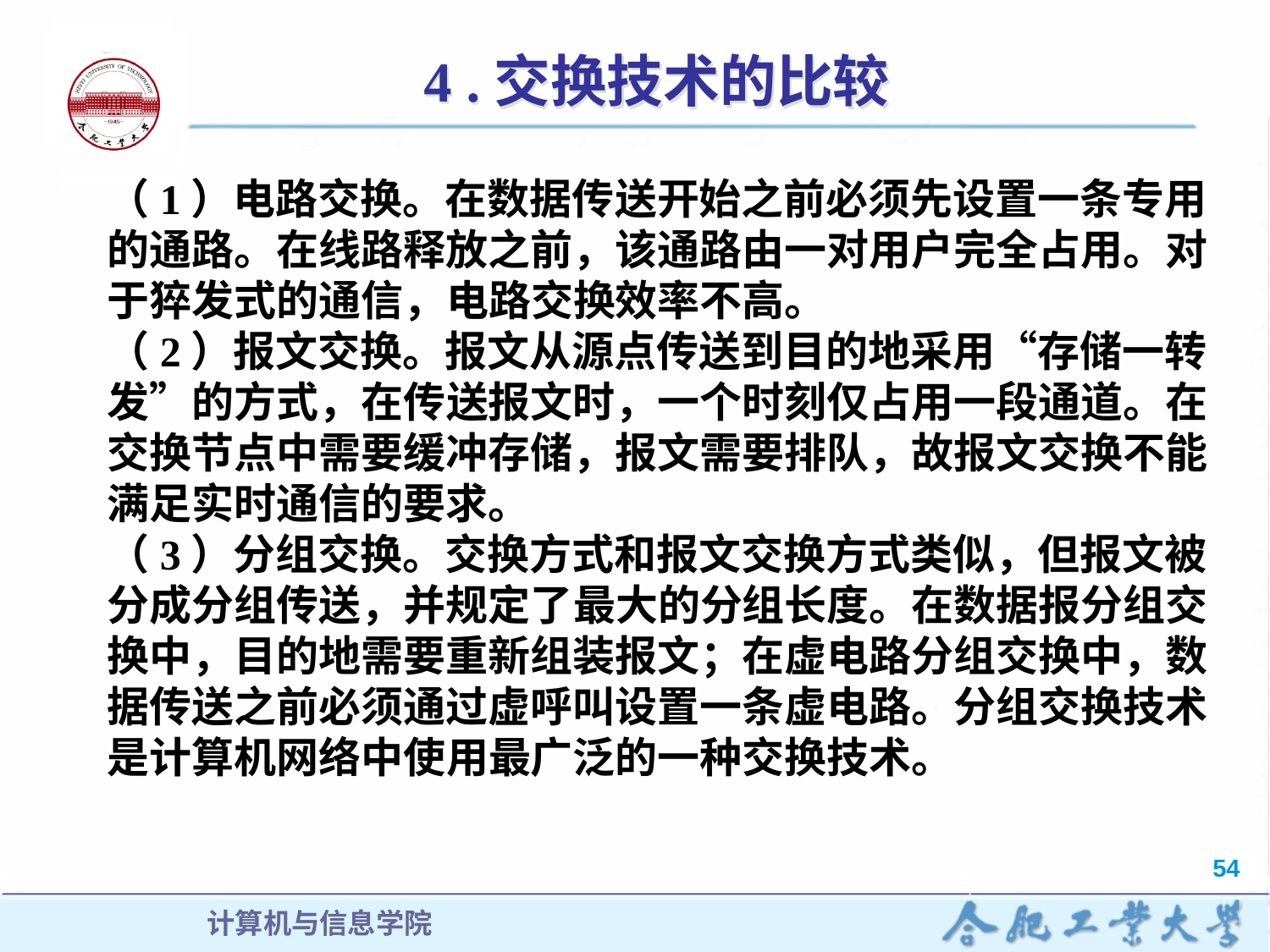

# 4 .交换技术的比较
（1）电路交换。在数据传送开始之前必须先设置一条专用的通路。在线路释放之前，该通路由一对用户完全占用。对于猝发式的通信，电路交换效率不高。
（2）报文交换。报文从源点传送到目的地采用“存储一转发”的方式，在传送报文时，一个时刻仅占用一段通道。在交换节点中需要缓冲存储，报文需要排队，故报文交换不能满足实时通信的要求。
（3）分组交换。交换方式和报文交换方式类似，但报文被分成分组传送，并规定了最大的分组长度。在数据报分组交换中，目的地需要重新组装报文；在虚电路分组交换中，数据传送之前必须通过虚呼叫设置一条虚电路。分组交换技术是计算机网络中使用最广泛的一种交换技术。